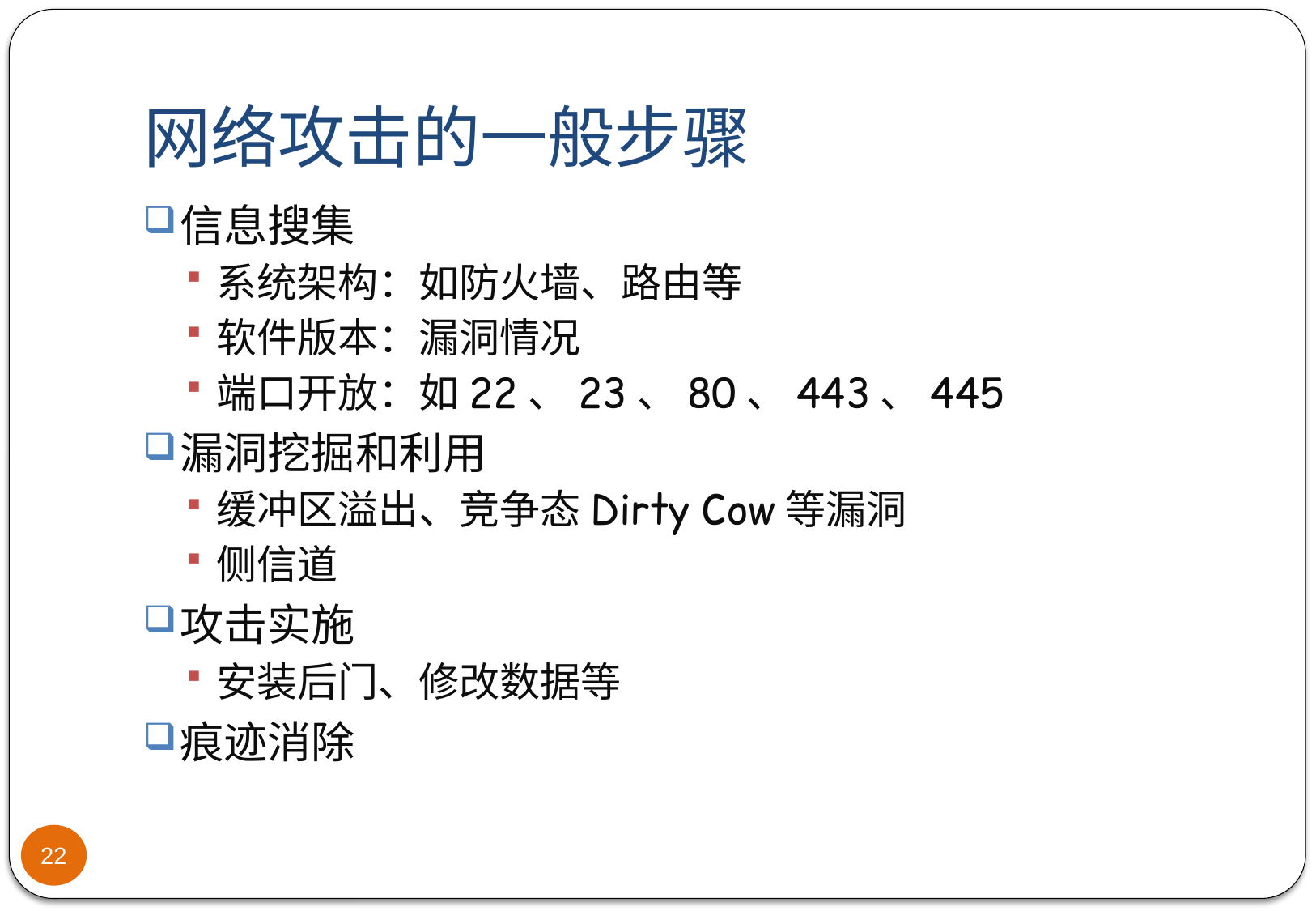

# 网络攻击的一般步骤
信息搜集
系统架构：如防火墙、路由等
软件版本：漏洞情况
端口开放：如22、23、80、443、445
漏洞挖掘和利用
缓冲区溢出、竞争态Dirty Cow等漏洞
侧信道
攻击实施
安装后门、修改数据等
痕迹消除
22